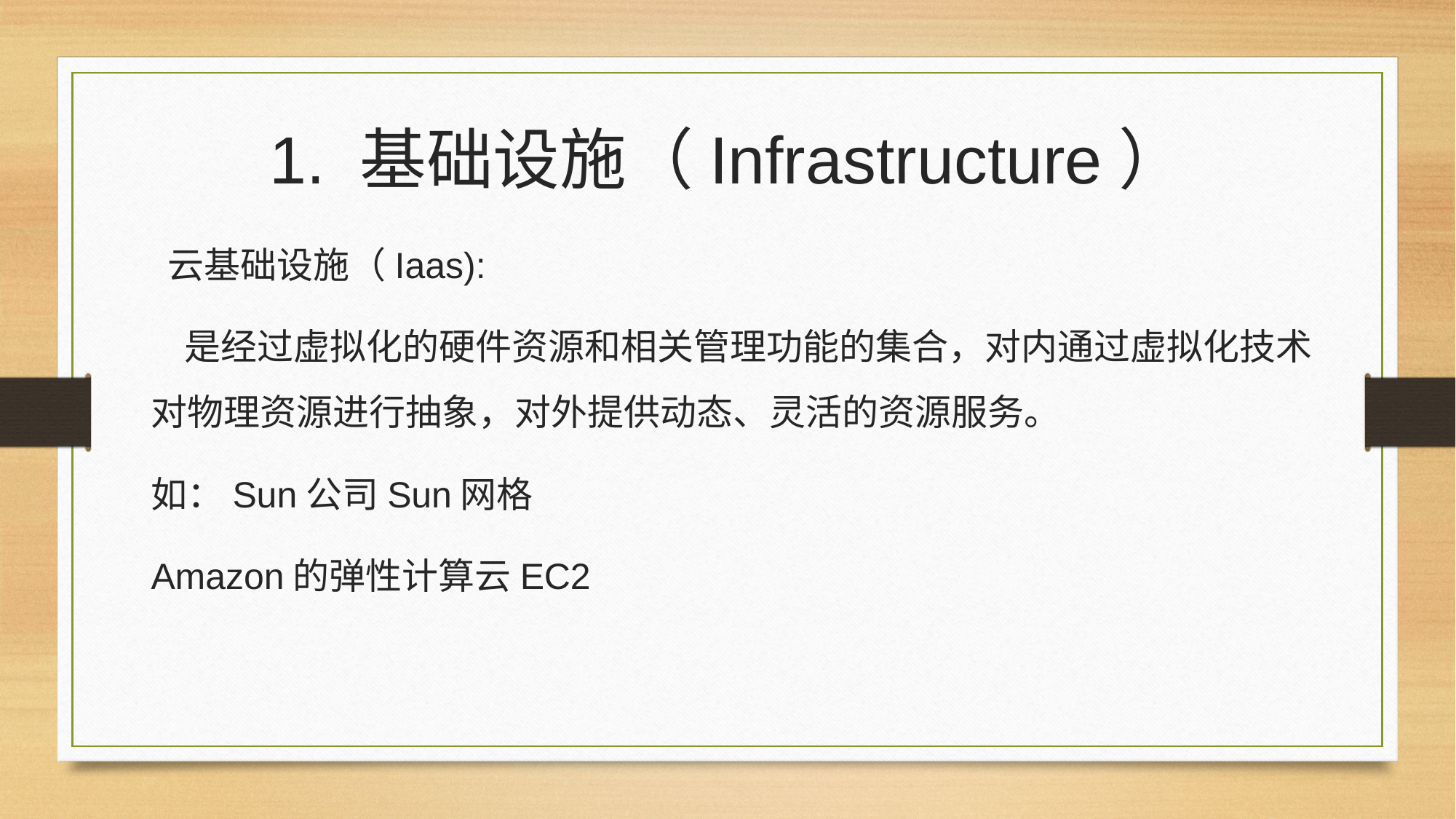

# 1. 基础设施（Infrastructure）
 云基础设施（Iaas):
   是经过虚拟化的硬件资源和相关管理功能的集合，对内通过虚拟化技术对物理资源进行抽象，对外提供动态、灵活的资源服务。
如：Sun公司Sun网格
Amazon的弹性计算云EC2